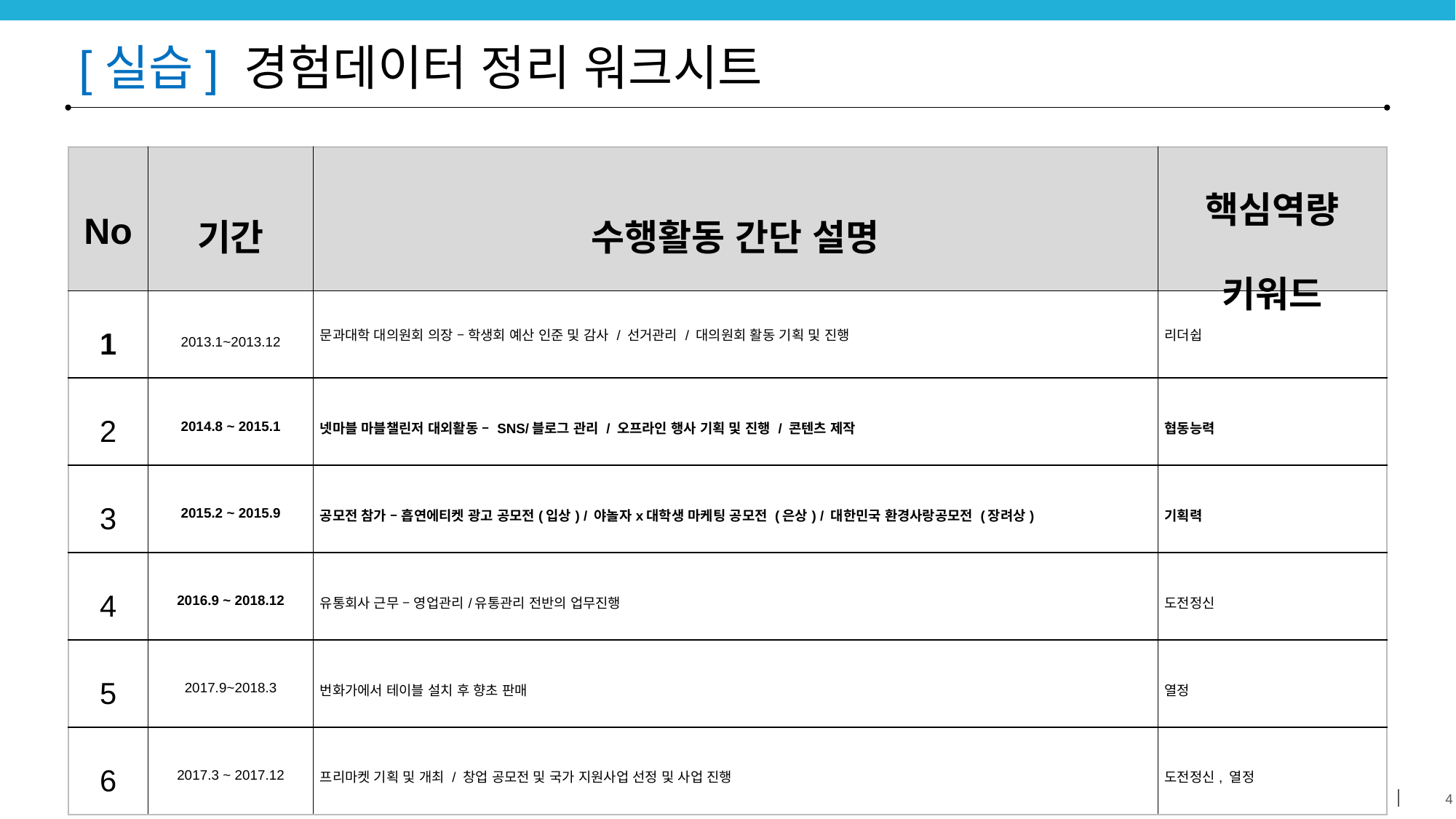

# [실습] 경험데이터 정리 워크시트
| No | 기간 | 수행활동 간단 설명 | 핵심역량 키워드 |
| --- | --- | --- | --- |
| 1 | 2013.1~2013.12 | 문과대학 대의원회 의장 – 학생회 예산 인준 및 감사 / 선거관리 / 대의원회 활동 기획 및 진행 | 리더쉽 |
| 2 | 2014.8 ~ 2015.1 | 넷마블 마블챌린저 대외활동 – SNS/블로그 관리 / 오프라인 행사 기획 및 진행 / 콘텐츠 제작 | 협동능력 |
| 3 | 2015.2 ~ 2015.9 | 공모전 참가 – 흡연에티켓 광고 공모전(입상) / 야놀자x대학생 마케팅 공모전 (은상) / 대한민국 환경사랑공모전 (장려상) | 기획력 |
| 4 | 2016.9 ~ 2018.12 | 유통회사 근무 – 영업관리/유통관리 전반의 업무진행 | 도전정신 |
| 5 | 2017.9~2018.3 | 번화가에서 테이블 설치 후 향초 판매 | 열정 |
| 6 | 2017.3 ~ 2017.12 | 프리마켓 기획 및 개최 / 창업 공모전 및 국가 지원사업 선정 및 사업 진행 | 도전정신, 열정 |